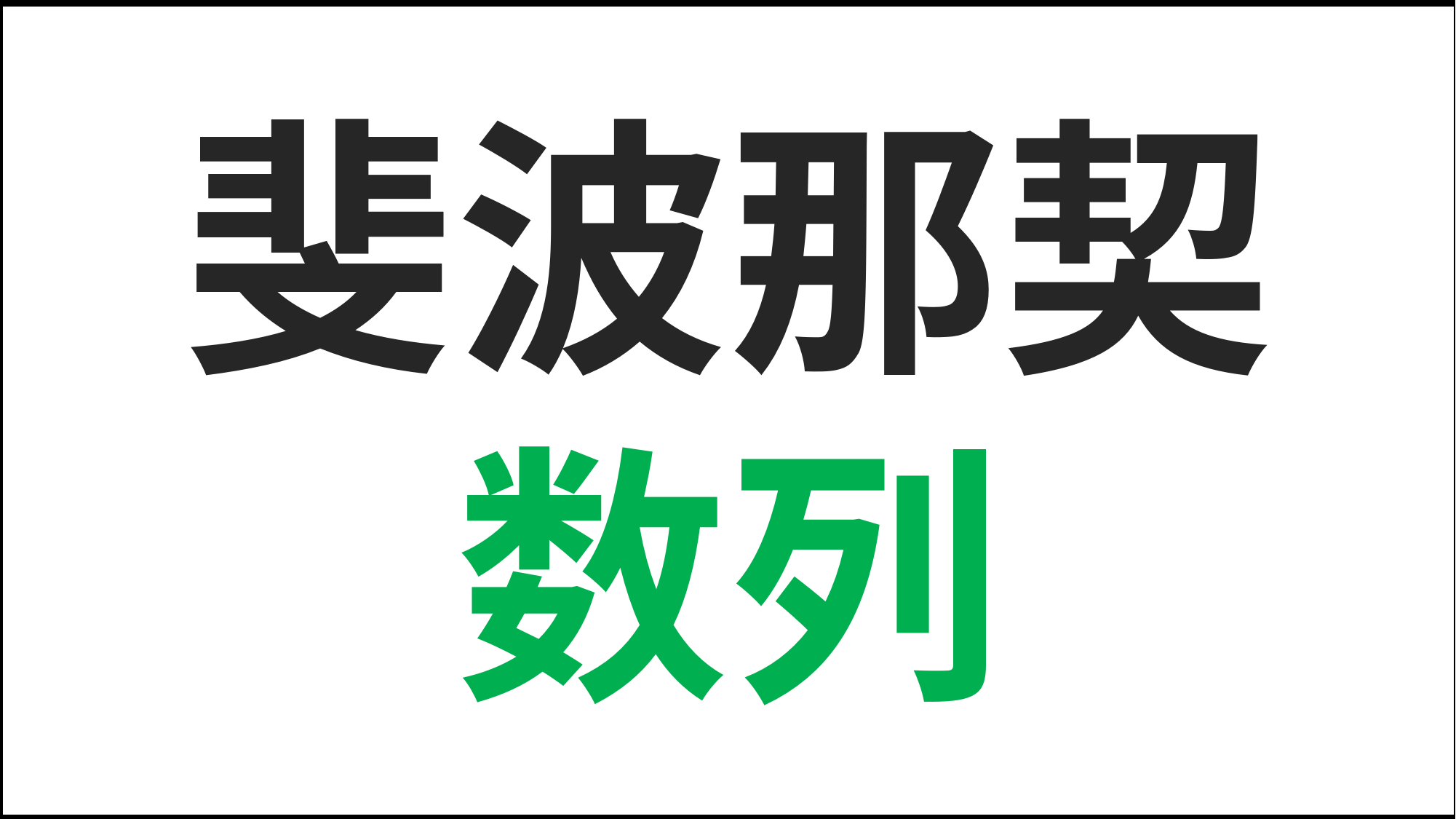

|  |
| --- |
|  |
| --- |
斐波那契数列